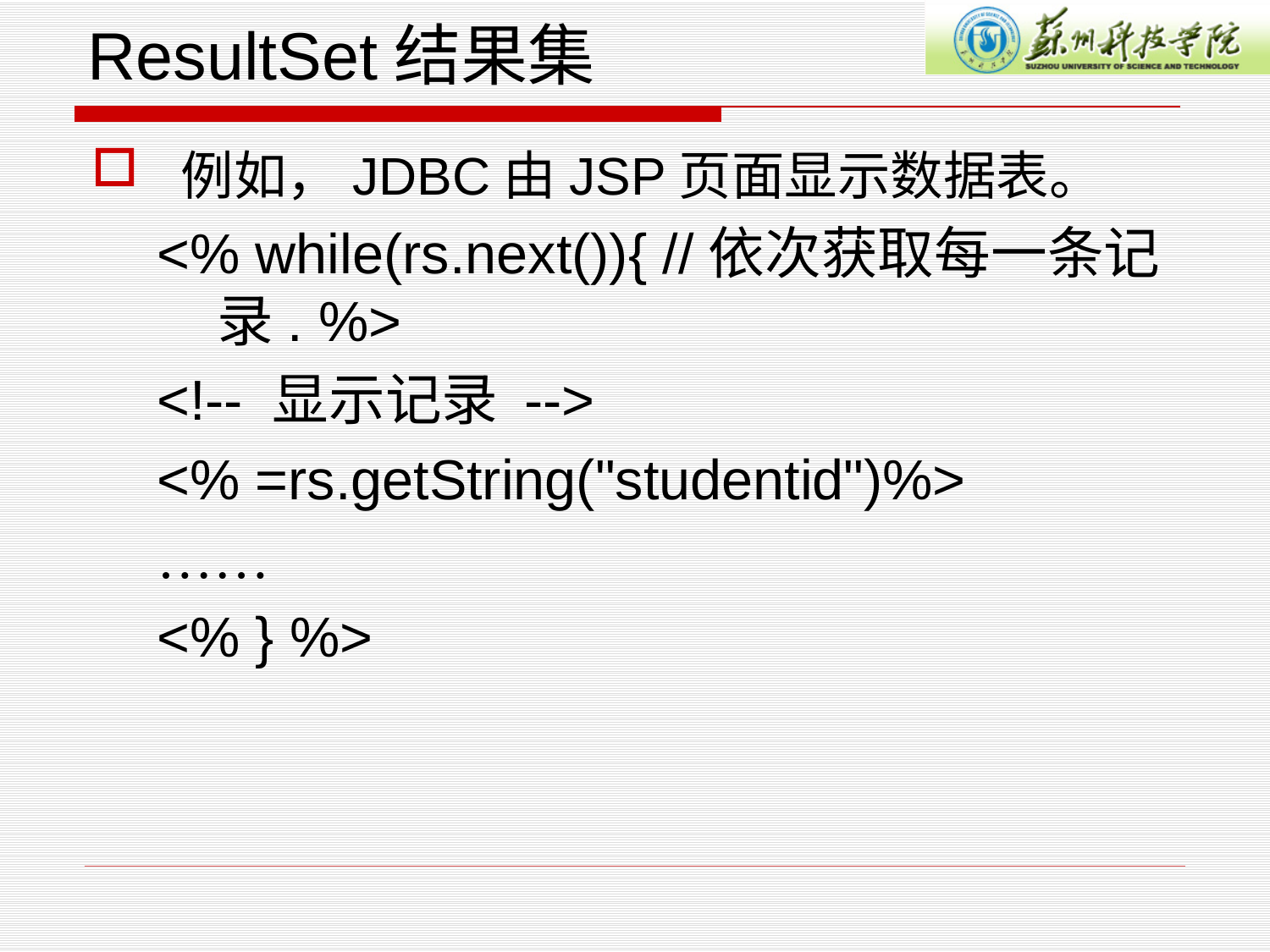

# ResultSet结果集
 例如，JDBC由JSP页面显示数据表。
<% while(rs.next()){ //依次获取每一条记录. %>
<!-- 显示记录 -->
<% =rs.getString("studentid")%>
……
<% } %>